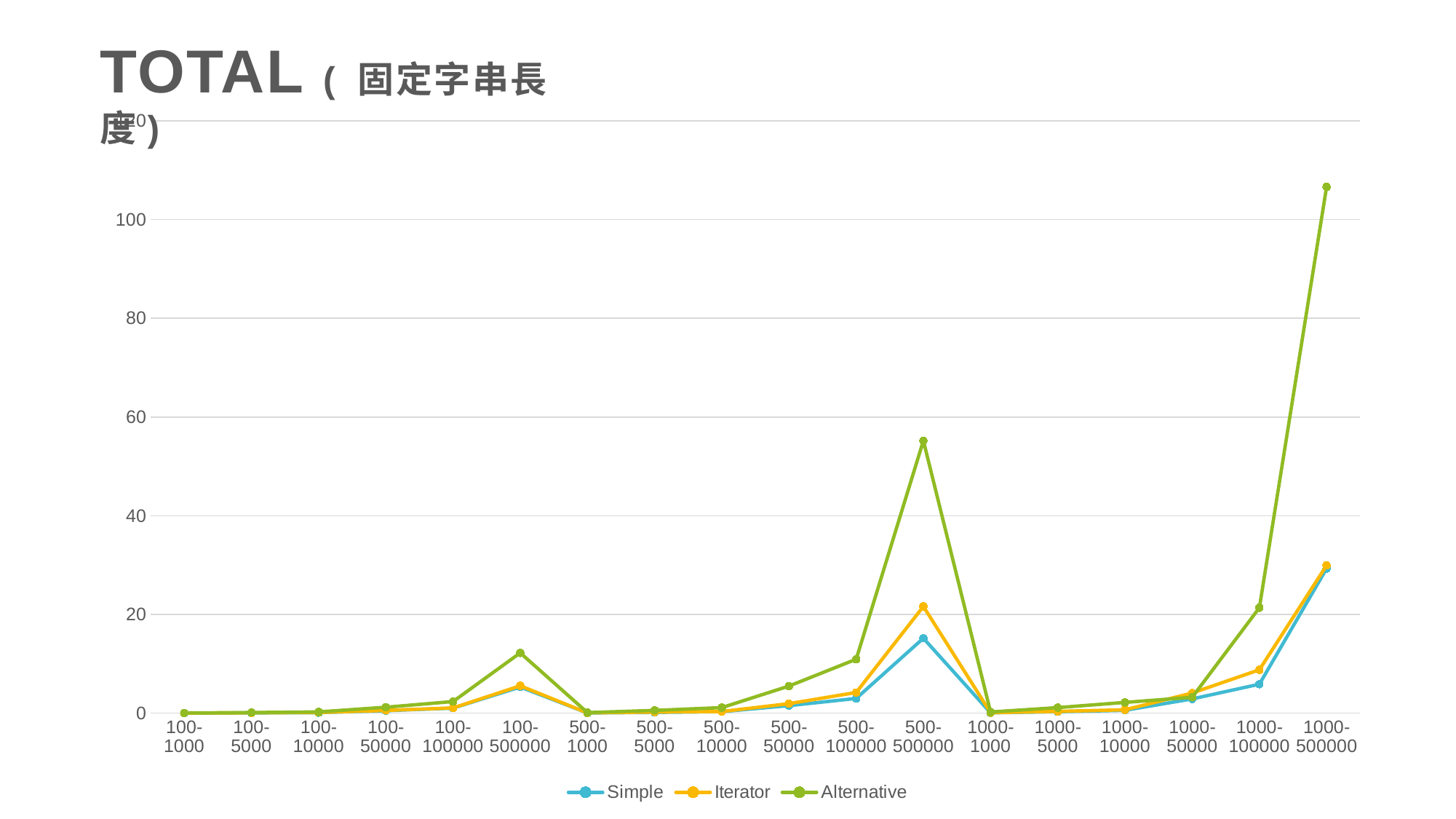

Total ( 固定字串長度)

### Chart

| Category | Simple | Iterator | Alternative |
|---|---|---|---|
| 100-1000 | 0.007 | 0.013 | 0.027 |
| 100-5000 | 0.05 | 0.064 | 0.121 |
| 100-10000 | 0.1 | 0.122 | 0.244 |
| 100-50000 | 0.494 | 0.557 | 1.199 |
| 100-100000 | 1.012 | 1.053 | 2.345 |
| 100-500000 | 5.291 | 5.538 | 12.205 |
| 500-1000 | 0.035 | 0.049 | 0.11 |
| 500-5000 | 0.148 | 0.225 | 0.557 |
| 500-10000 | 0.303 | 0.314 | 1.116 |
| 500-50000 | 1.522 | 1.921 | 5.482 |
| 500-100000 | 2.971 | 4.184 | 10.921 |
| 500-500000 | 15.174 | 21.611 | 55.205 |
| 1000-1000 | 0.061 | 0.094 | 0.235 |
| 1000-5000 | 0.287 | 0.351 | 1.119 |
| 1000-10000 | 0.572 | 0.672 | 2.172 |
| 1000-50000 | 2.88 | 4.075 | 3.214 |
| 1000-100000 | 5.861 | 8.784 | 21.356 |
| 1000-500000 | 29.299 | 29.934 | 106.626 |